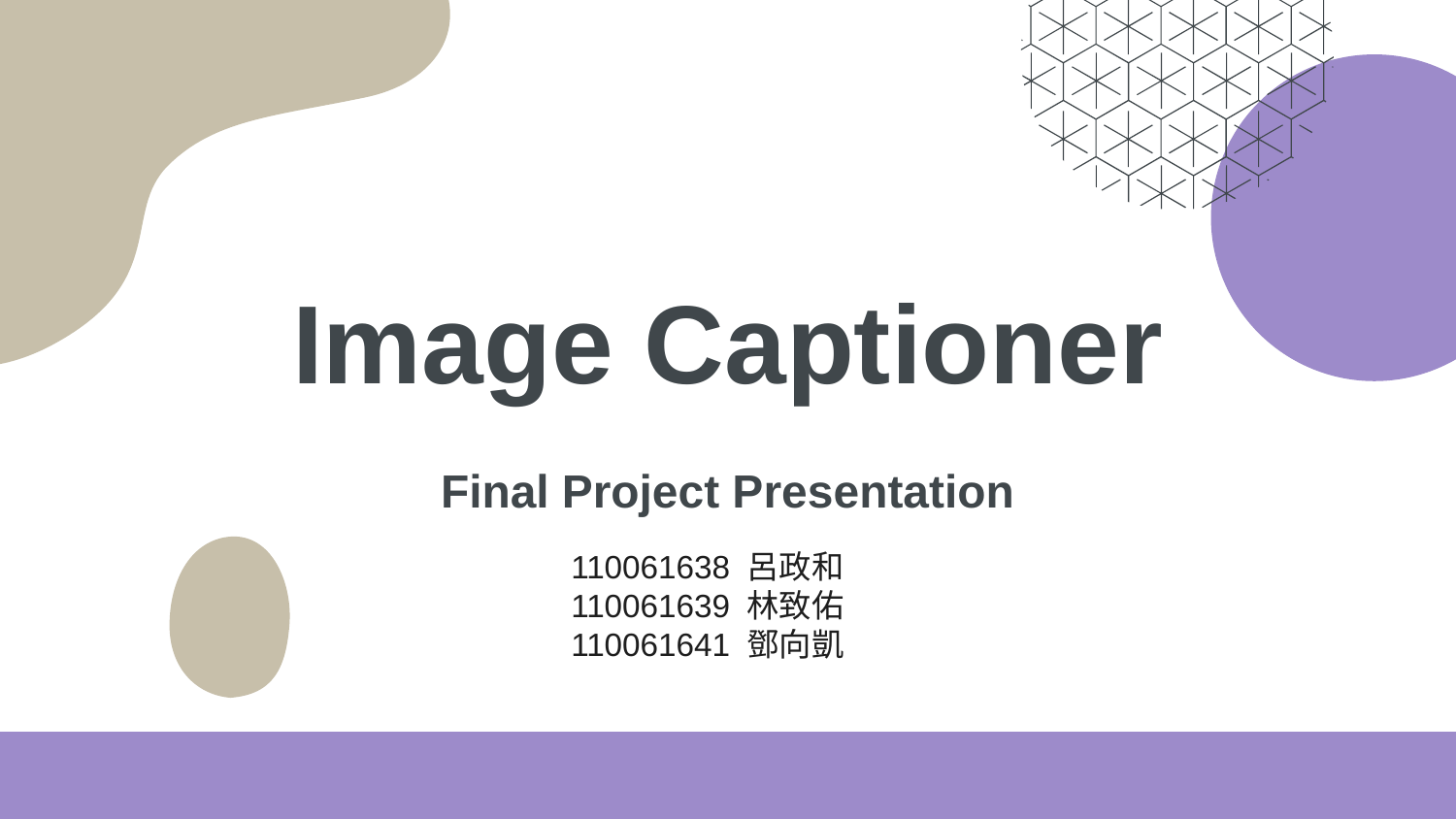

# Image Captioner

Final Project Presentation
110061638 呂政和
110061639 林致佑
110061641 鄧向凱